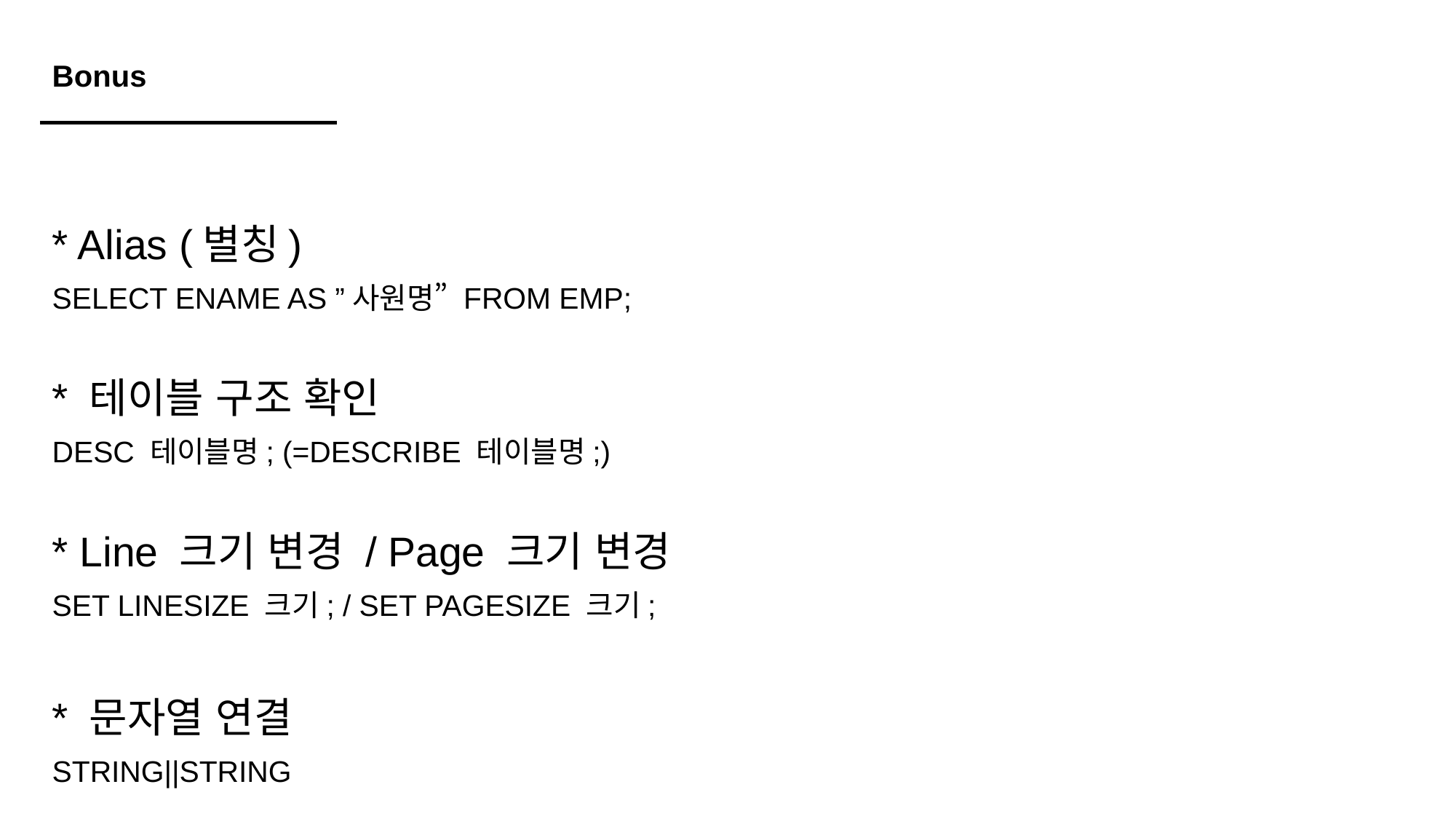

# Bonus

* Alias (별칭)
SELECT ENAME AS ”사원명” FROM EMP;

* 테이블 구조 확인
DESC 테이블명; (=DESCRIBE 테이블명;)

* Line 크기 변경 / Page 크기 변경
SET LINESIZE 크기; / SET PAGESIZE 크기;

* 문자열 연결
STRING||STRING